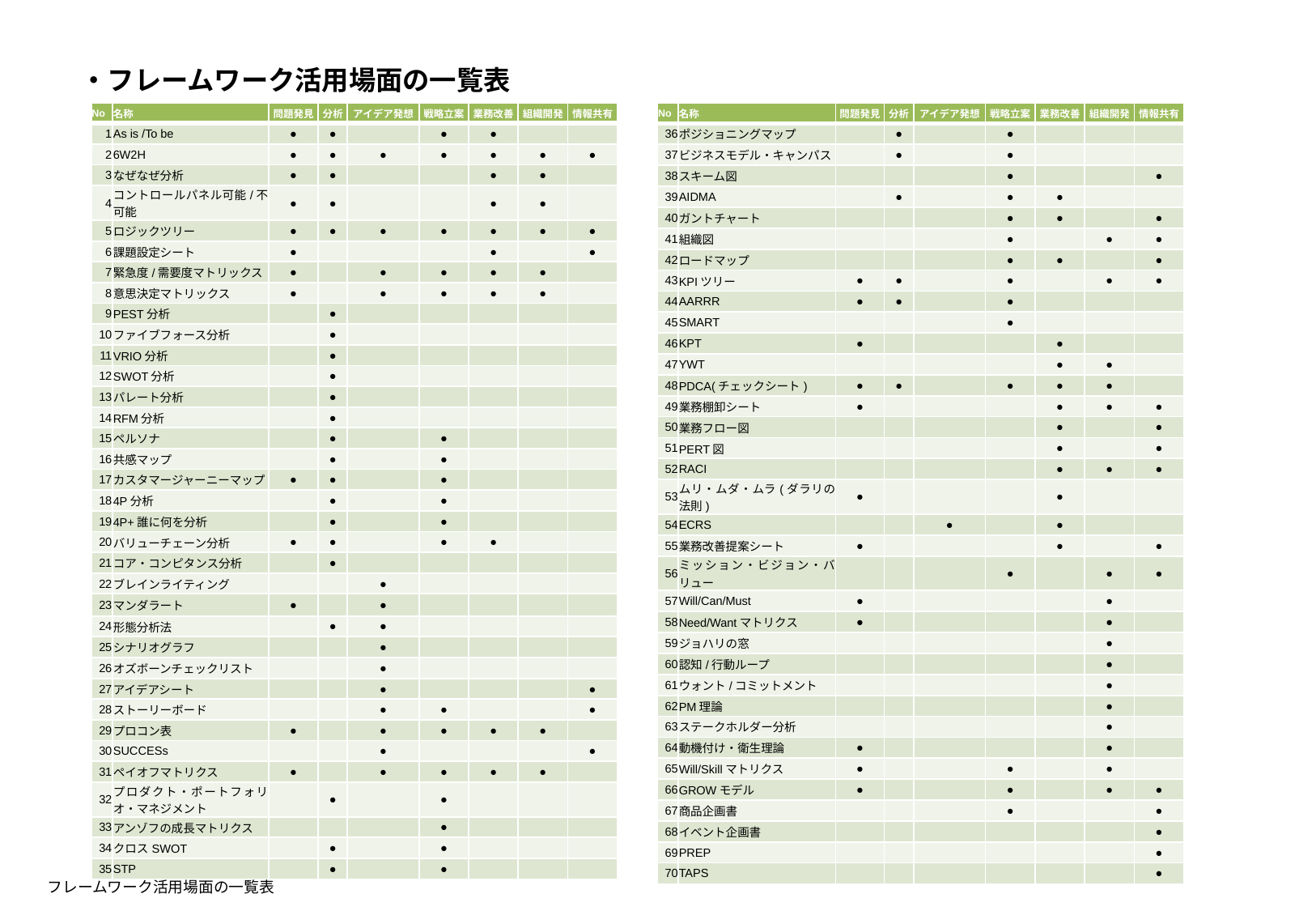

・フレームワーク活用場面の一覧表
| No | 名称 | 問題発見 | 分析 | アイデア発想 | 戦略立案 | 業務改善 | 組織開発 | 情報共有 |
| --- | --- | --- | --- | --- | --- | --- | --- | --- |
| 1 | As is /To be | ● | ● |  | ● | ● |  |  |
| 2 | 6W2H | ● | ● | ● | ● | ● | ● | ● |
| 3 | なぜなぜ分析 | ● | ● |  |  | ● | ● |  |
| 4 | コントロールパネル可能/不可能 | ● | ● |  |  | ● | ● |  |
| 5 | ロジックツリー | ● | ● | ● | ● | ● | ● | ● |
| 6 | 課題設定シート | ● |  |  |  | ● |  | ● |
| 7 | 緊急度/需要度マトリックス | ● |  | ● | ● | ● | ● |  |
| 8 | 意思決定マトリックス | ● |  | ● | ● | ● | ● |  |
| 9 | PEST分析 |  | ● |  |  |  |  |  |
| 10 | ファイブフォース分析 |  | ● |  |  |  |  |  |
| 11 | VRIO分析 |  | ● |  |  |  |  |  |
| 12 | SWOT分析 |  | ● |  |  |  |  |  |
| 13 | パレート分析 |  | ● |  |  |  |  |  |
| 14 | RFM分析 |  | ● |  |  |  |  |  |
| 15 | ペルソナ |  | ● |  | ● |  |  |  |
| 16 | 共感マップ |  | ● |  | ● |  |  |  |
| 17 | カスタマージャーニーマップ | ● | ● |  | ● |  |  |  |
| 18 | 4P分析 |  | ● |  | ● |  |  |  |
| 19 | 4P+誰に何を分析 |  | ● |  | ● |  |  |  |
| 20 | バリューチェーン分析 | ● | ● |  | ● | ● |  |  |
| 21 | コア・コンピタンス分析 |  | ● |  |  |  |  |  |
| 22 | ブレインライティング |  |  | ● |  |  |  |  |
| 23 | マンダラート | ● |  | ● |  |  |  |  |
| 24 | 形態分析法 |  | ● | ● |  |  |  |  |
| 25 | シナリオグラフ |  |  | ● |  |  |  |  |
| 26 | オズボーンチェックリスト |  |  | ● |  |  |  |  |
| 27 | アイデアシート |  |  | ● |  |  |  | ● |
| 28 | ストーリーボード |  |  | ● | ● |  |  | ● |
| 29 | プロコン表 | ● |  | ● | ● | ● | ● |  |
| 30 | SUCCESs |  |  | ● |  |  |  | ● |
| 31 | ペイオフマトリクス | ● |  | ● | ● | ● | ● |  |
| 32 | プロダクト・ポートフォリオ・マネジメント |  | ● |  | ● |  |  |  |
| 33 | アンゾフの成長マトリクス |  |  |  | ● |  |  |  |
| 34 | クロスSWOT |  | ● |  | ● |  |  |  |
| 35 | STP |  | ● |  | ● |  |  |  |
| No | 名称 | 問題発見 | 分析 | アイデア発想 | 戦略立案 | 業務改善 | 組織開発 | 情報共有 |
| --- | --- | --- | --- | --- | --- | --- | --- | --- |
| 36 | ポジショニングマップ |  | ● |  | ● |  |  |  |
| 37 | ビジネスモデル・キャンパス |  | ● |  | ● |  |  |  |
| 38 | スキーム図 |  |  |  | ● |  |  | ● |
| 39 | AIDMA |  | ● |  | ● | ● |  |  |
| 40 | ガントチャート |  |  |  | ● | ● |  | ● |
| 41 | 組織図 |  |  |  | ● |  | ● | ● |
| 42 | ロードマップ |  |  |  | ● | ● |  | ● |
| 43 | KPIツリー | ● | ● |  | ● |  | ● | ● |
| 44 | AARRR | ● | ● |  | ● |  |  |  |
| 45 | SMART |  |  |  | ● |  |  |  |
| 46 | KPT | ● |  |  |  | ● |  |  |
| 47 | YWT |  |  |  |  | ● | ● |  |
| 48 | PDCA(チェックシート) | ● | ● |  | ● | ● | ● |  |
| 49 | 業務棚卸シート | ● |  |  |  | ● | ● | ● |
| 50 | 業務フロー図 |  |  |  |  | ● |  | ● |
| 51 | PERT図 |  |  |  |  | ● |  | ● |
| 52 | RACI |  |  |  |  | ● | ● | ● |
| 53 | ムリ・ムダ・ムラ(ダラリの法則) | ● |  |  |  | ● |  |  |
| 54 | ECRS |  |  | ● |  | ● |  |  |
| 55 | 業務改善提案シート | ● |  |  |  | ● |  | ● |
| 56 | ミッション・ビジョン・バリュー |  |  |  | ● |  | ● | ● |
| 57 | Will/Can/Must | ● |  |  |  |  | ● |  |
| 58 | Need/Wantマトリクス | ● |  |  |  |  | ● |  |
| 59 | ジョハリの窓 |  |  |  |  |  | ● |  |
| 60 | 認知/行動ループ |  |  |  |  |  | ● |  |
| 61 | ウォント/コミットメント |  |  |  |  |  | ● |  |
| 62 | PM理論 |  |  |  |  |  | ● |  |
| 63 | ステークホルダー分析 |  |  |  |  |  | ● |  |
| 64 | 動機付け・衛生理論 | ● |  |  |  |  | ● |  |
| 65 | Will/Skillマトリクス | ● |  |  | ● |  | ● |  |
| 66 | GROWモデル | ● |  |  | ● |  | ● | ● |
| 67 | 商品企画書 |  |  |  | ● |  |  | ● |
| 68 | イベント企画書 |  |  |  |  |  |  | ● |
| 69 | PREP |  |  |  |  |  |  | ● |
| 70 | TAPS |  |  |  |  |  |  | ● |
フレームワーク活用場面の一覧表